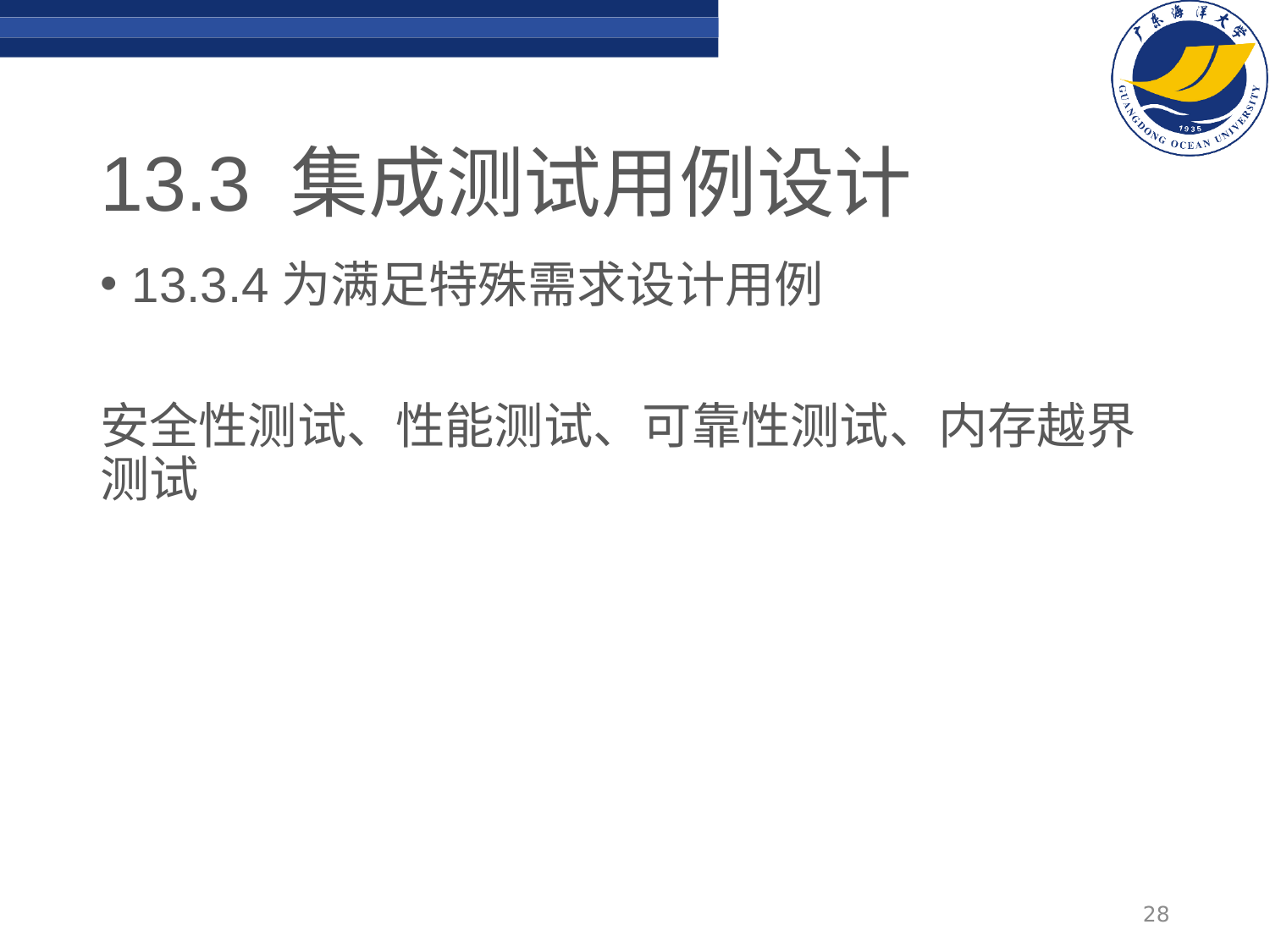

# 13.3 集成测试用例设计
13.3.4为满足特殊需求设计用例

安全性测试、性能测试、可靠性测试、内存越界测试
28